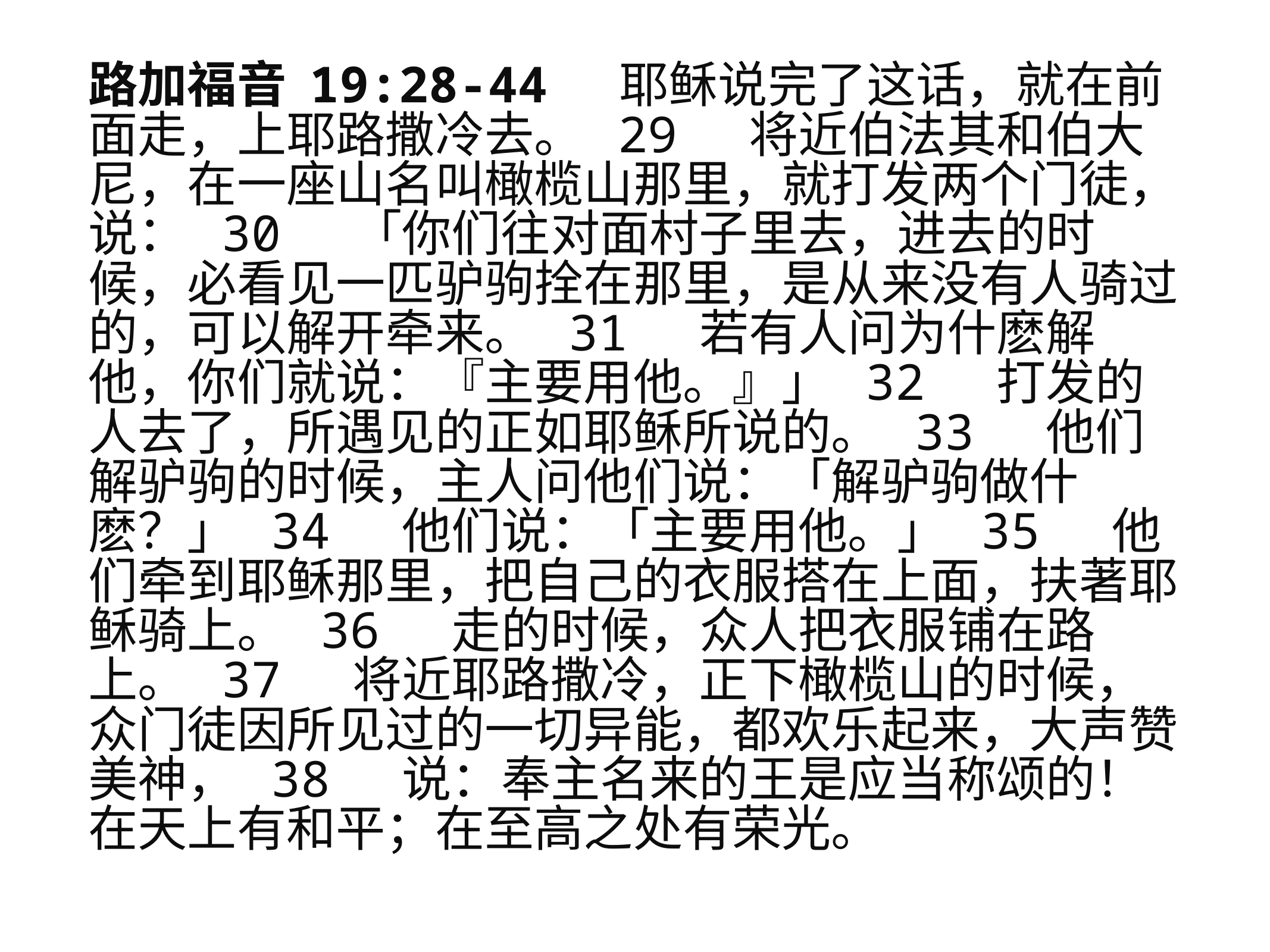

路加福音 19:28-44  耶稣说完了这话，就在前面走，上耶路撒冷去。  29  将近伯法其和伯大尼，在一座山名叫橄榄山那里，就打发两个门徒，说：  30  「你们往对面村子里去，进去的时候，必看见一匹驴驹拴在那里，是从来没有人骑过的，可以解开牵来。  31  若有人问为什麽解他，你们就说：『主要用他。』」  32  打发的人去了，所遇见的正如耶稣所说的。  33  他们解驴驹的时候，主人问他们说：「解驴驹做什麽？」  34  他们说：「主要用他。」  35  他们牵到耶稣那里，把自己的衣服搭在上面，扶著耶稣骑上。  36  走的时候，众人把衣服铺在路上。  37  将近耶路撒冷，正下橄榄山的时候，众门徒因所见过的一切异能，都欢乐起来，大声赞美神，  38  说：奉主名来的王是应当称颂的！在天上有和平；在至高之处有荣光。